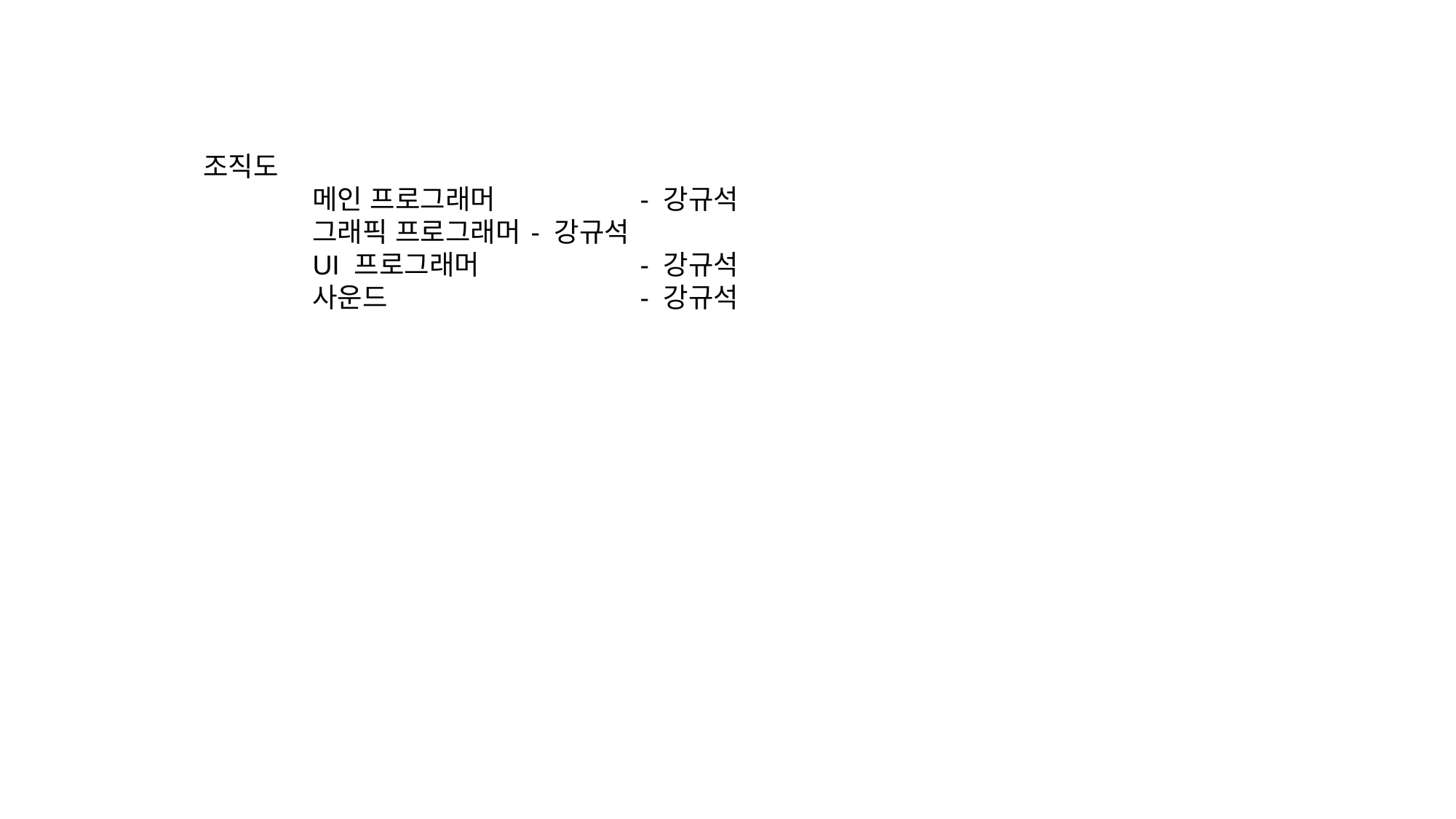

조직도
	메인 프로그래머 		- 강규석
	그래픽 프로그래머 	- 강규석
	UI 프로그래머 		- 강규석
	사운드 			- 강규석